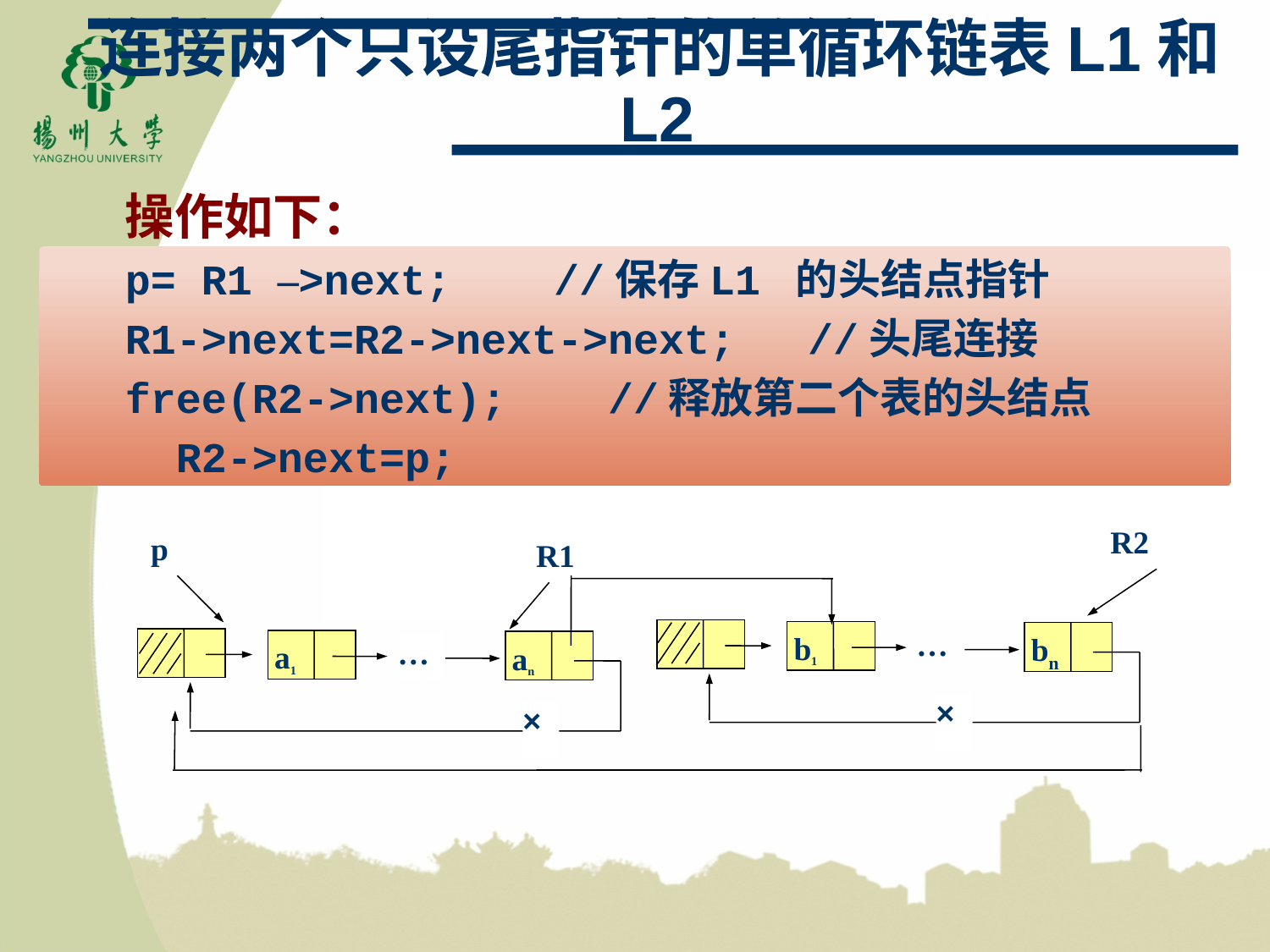

# 连接两个只设尾指针的单循环链表L1和L2
操作如下：
p= R1 –>next;    	//保存L1 的头结点指针
R1->next=R2->next->next; 	//头尾连接
free(R2->next);    //释放第二个表的头结点
  R2->next=p;

R2
p

R1

b1

bn

…

a1

an

…

×
×